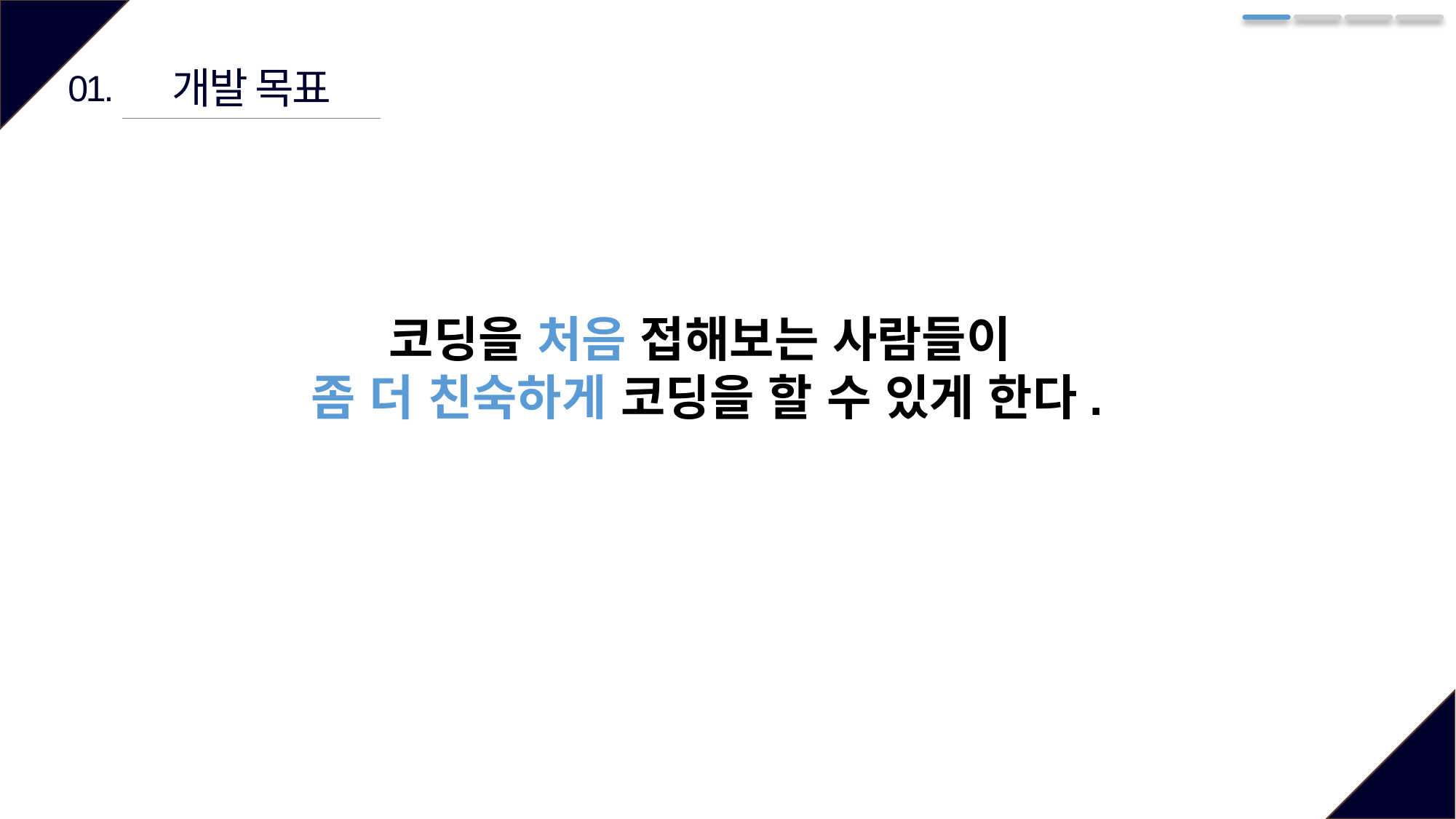

개발 목표
01.
코딩을 처음 접해보는 사람들이
좀 더 친숙하게 코딩을 할 수 있게 한다.